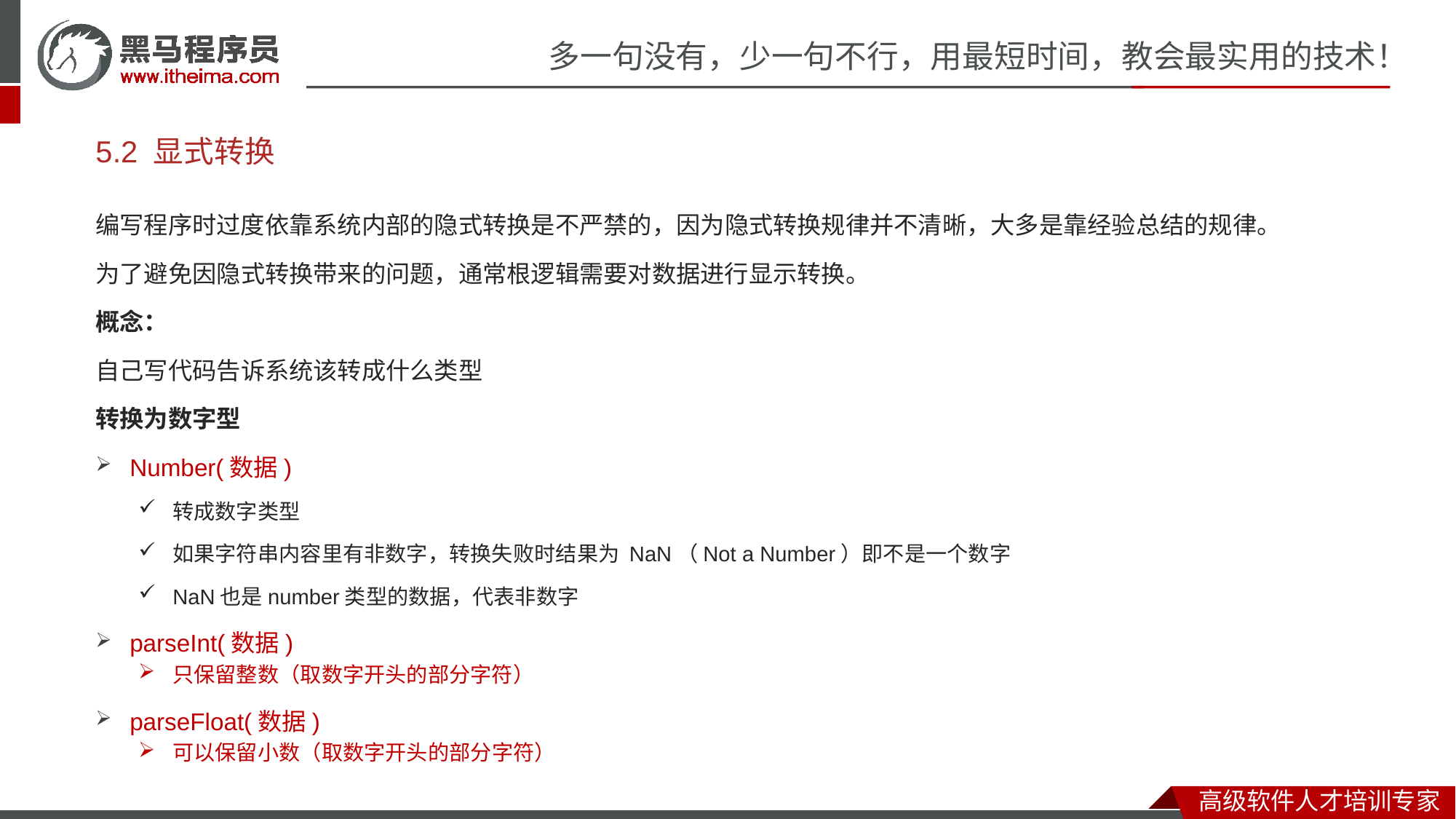

# 5.2 显式转换
编写程序时过度依靠系统内部的隐式转换是不严禁的，因为隐式转换规律并不清晰，大多是靠经验总结的规律。
为了避免因隐式转换带来的问题，通常根逻辑需要对数据进行显示转换。
概念：
自己写代码告诉系统该转成什么类型
转换为数字型
Number(数据)
转成数字类型
如果字符串内容里有非数字，转换失败时结果为 NaN（Not a Number）即不是一个数字
NaN也是number类型的数据，代表非数字
parseInt(数据)
只保留整数（取数字开头的部分字符）
parseFloat(数据)
可以保留小数（取数字开头的部分字符）